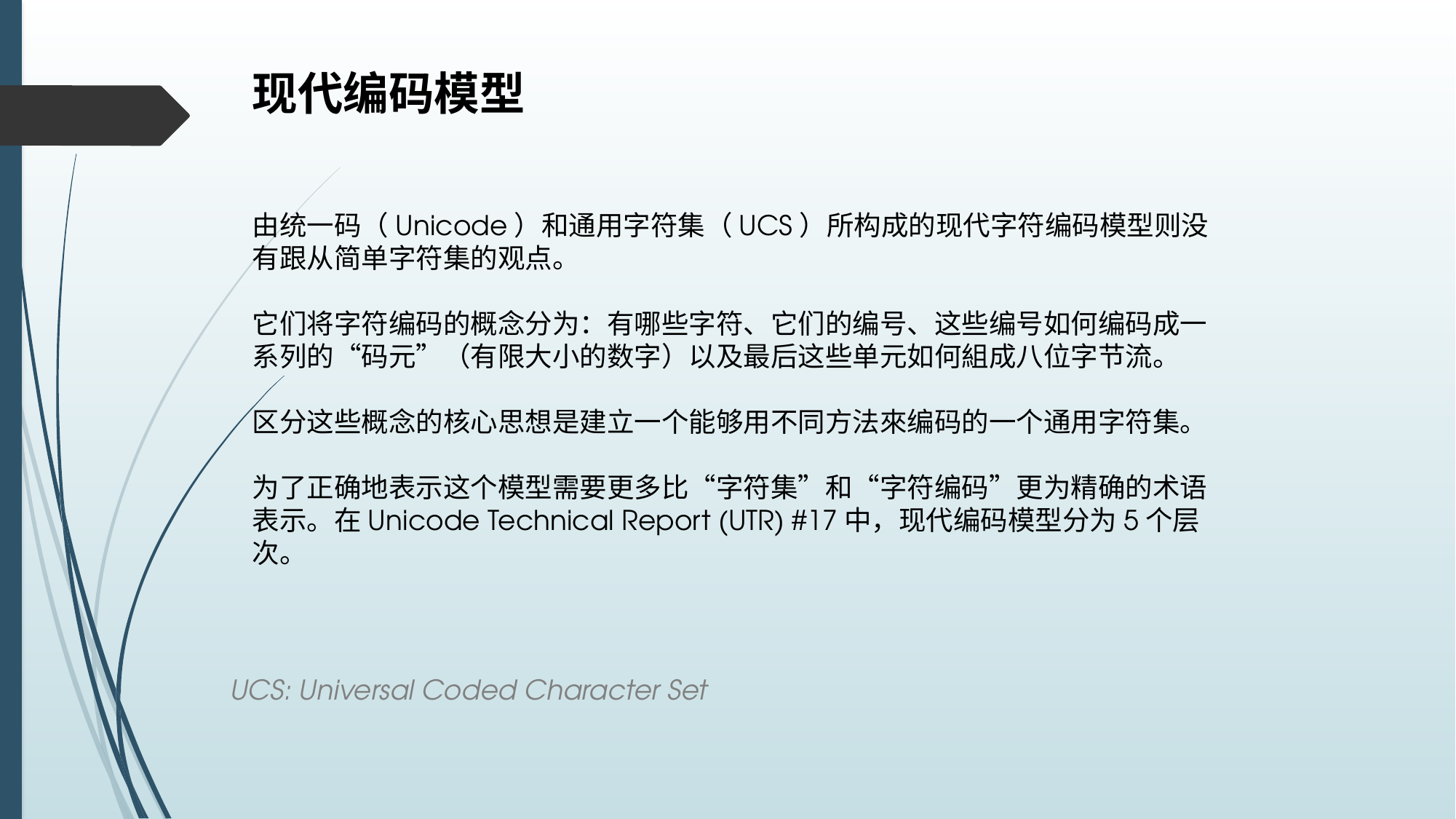

现代编码模型
由统一码（Unicode）和通用字符集（UCS）所构成的现代字符编码模型则没有跟从简单字符集的观点。

它们将字符编码的概念分为：有哪些字符、它们的编号、这些编号如何编码成一系列的“码元”（有限大小的数字）以及最后这些单元如何組成八位字节流。

区分这些概念的核心思想是建立一个能够用不同方法來编码的一个通用字符集。

为了正确地表示这个模型需要更多比“字符集”和“字符编码”更为精确的术语表示。在Unicode Technical Report (UTR) #17中，现代编码模型分为5个层次。
UCS: Universal Coded Character Set